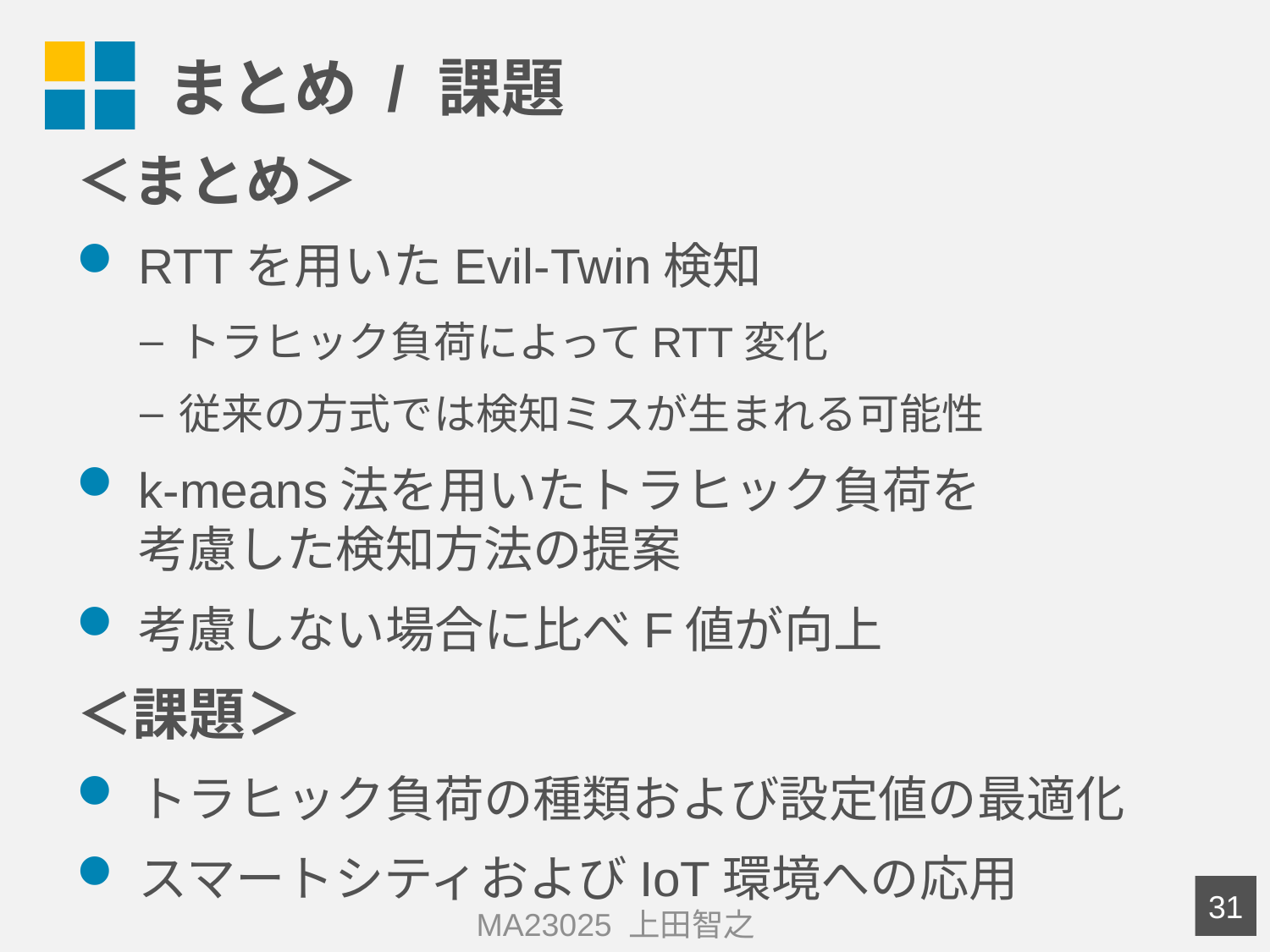

# まとめ / 課題
＜まとめ＞
RTTを用いたEvil-Twin検知
トラヒック負荷によってRTT変化
従来の方式では検知ミスが生まれる可能性
k-means法を用いたトラヒック負荷を
考慮した検知方法の提案
考慮しない場合に比べF値が向上
＜課題＞
トラヒック負荷の種類および設定値の最適化
スマートシティおよびIoT環境への応用
31
MA23025 上田智之